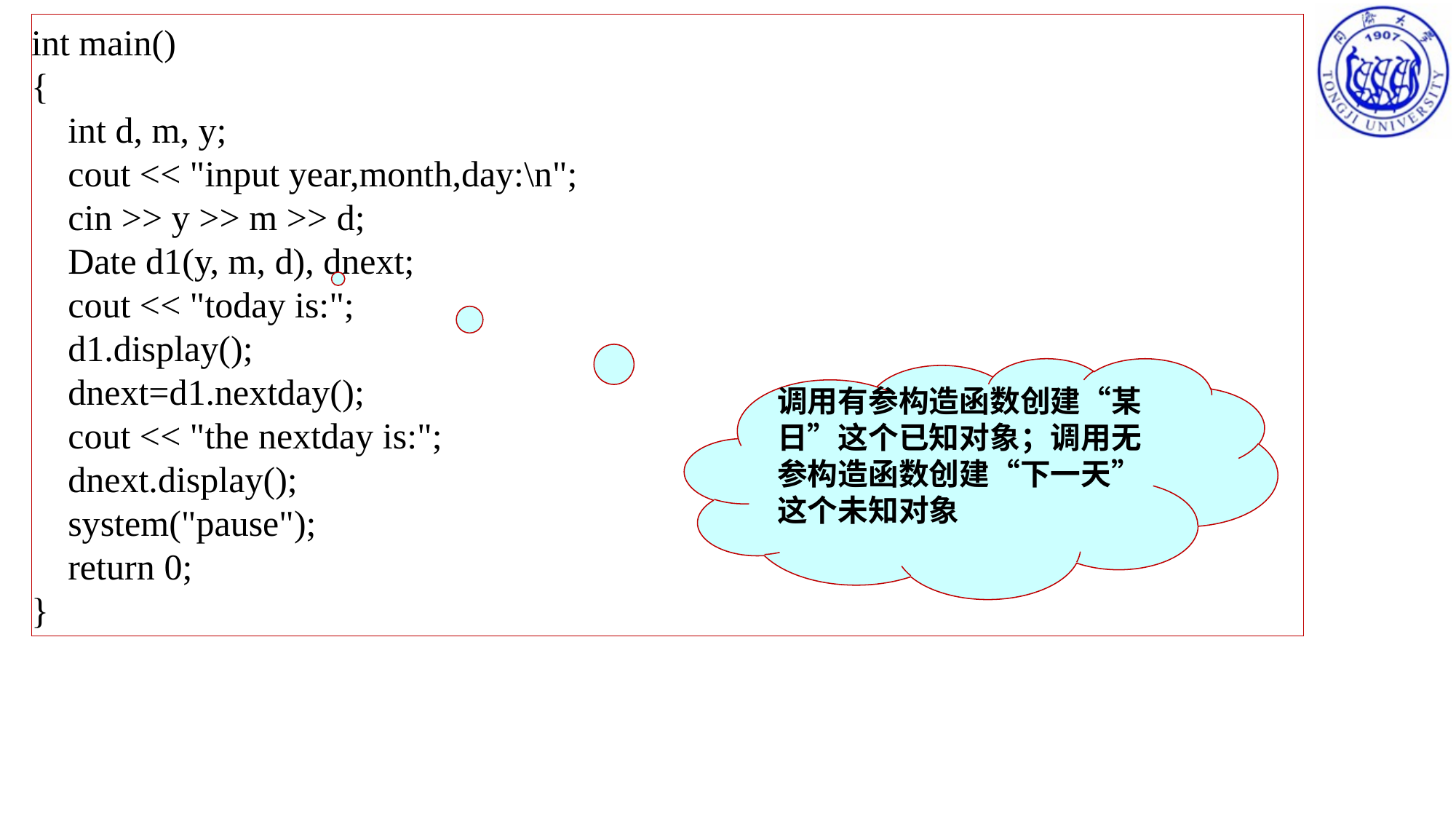

int main()
{
    int d, m, y;
    cout << "input year,month,day:\n";
    cin >> y >> m >> d;
    Date d1(y, m, d), dnext;
    cout << "today is:";
    d1.display();
    dnext=d1.nextday();
    cout << "the nextday is:";
    dnext.display();
    system("pause");
    return 0;
}
调用有参构造函数创建“某日”这个已知对象；调用无参构造函数创建“下一天”这个未知对象